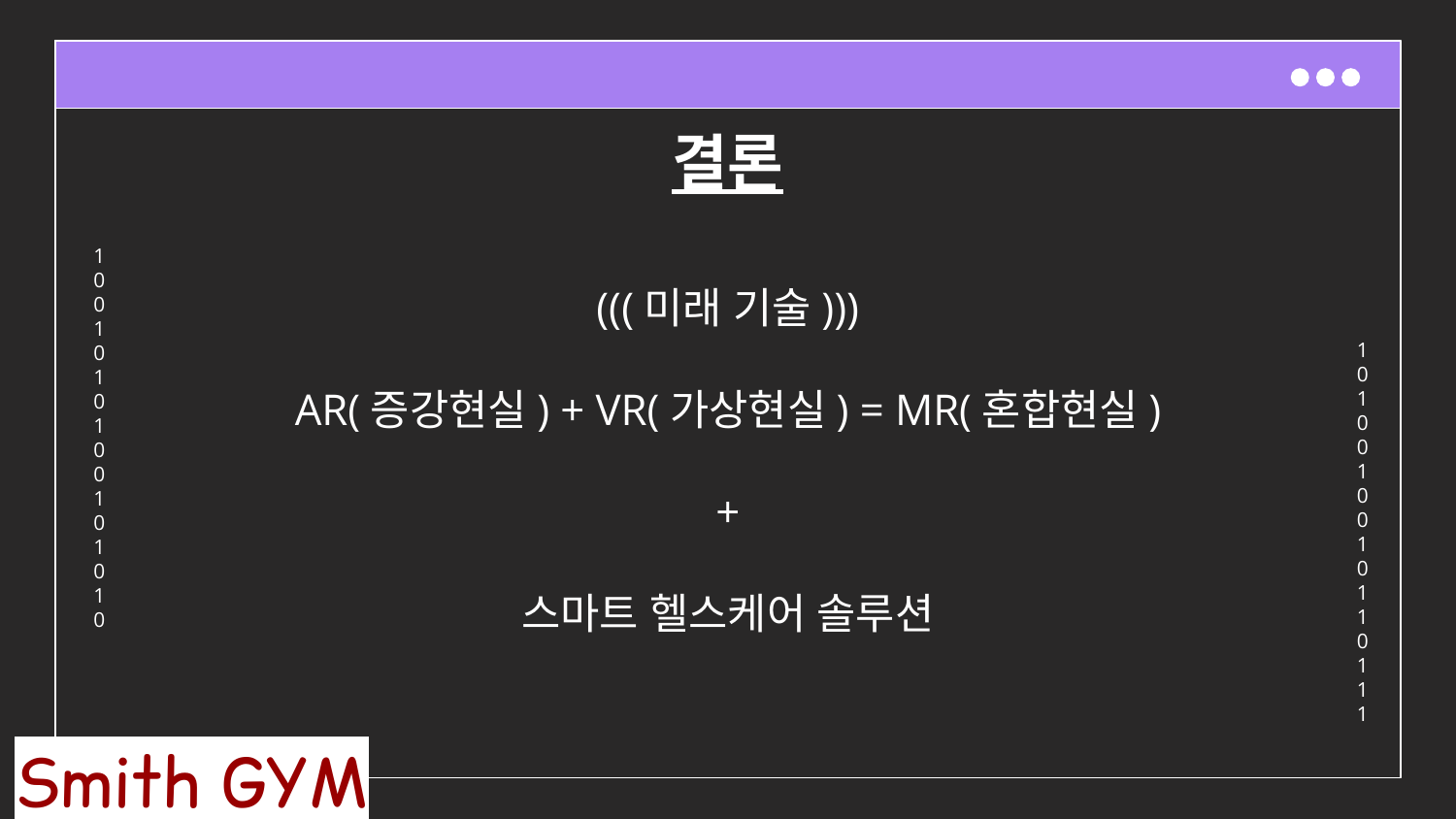

# 결론
(((미래 기술)))

AR(증강현실) + VR(가상현실) = MR(혼합현실)

+

스마트 헬스케어 솔루션

Smith GYM